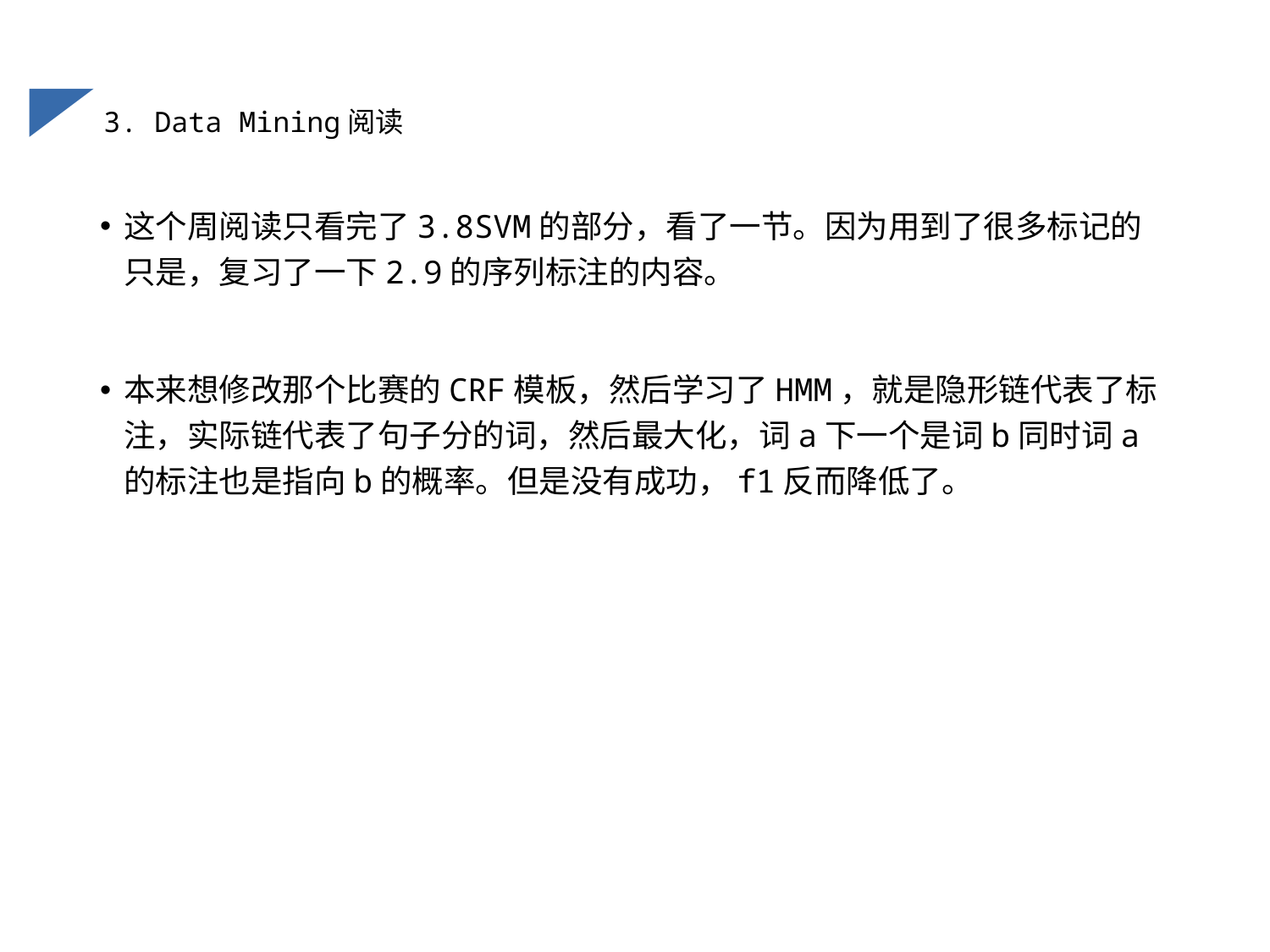

# 3. Data Mining阅读
这个周阅读只看完了3.8SVM的部分，看了一节。因为用到了很多标记的只是，复习了一下2.9的序列标注的内容。

本来想修改那个比赛的CRF模板，然后学习了HMM，就是隐形链代表了标注，实际链代表了句子分的词，然后最大化，词a下一个是词b同时词a的标注也是指向b的概率。但是没有成功，f1反而降低了。